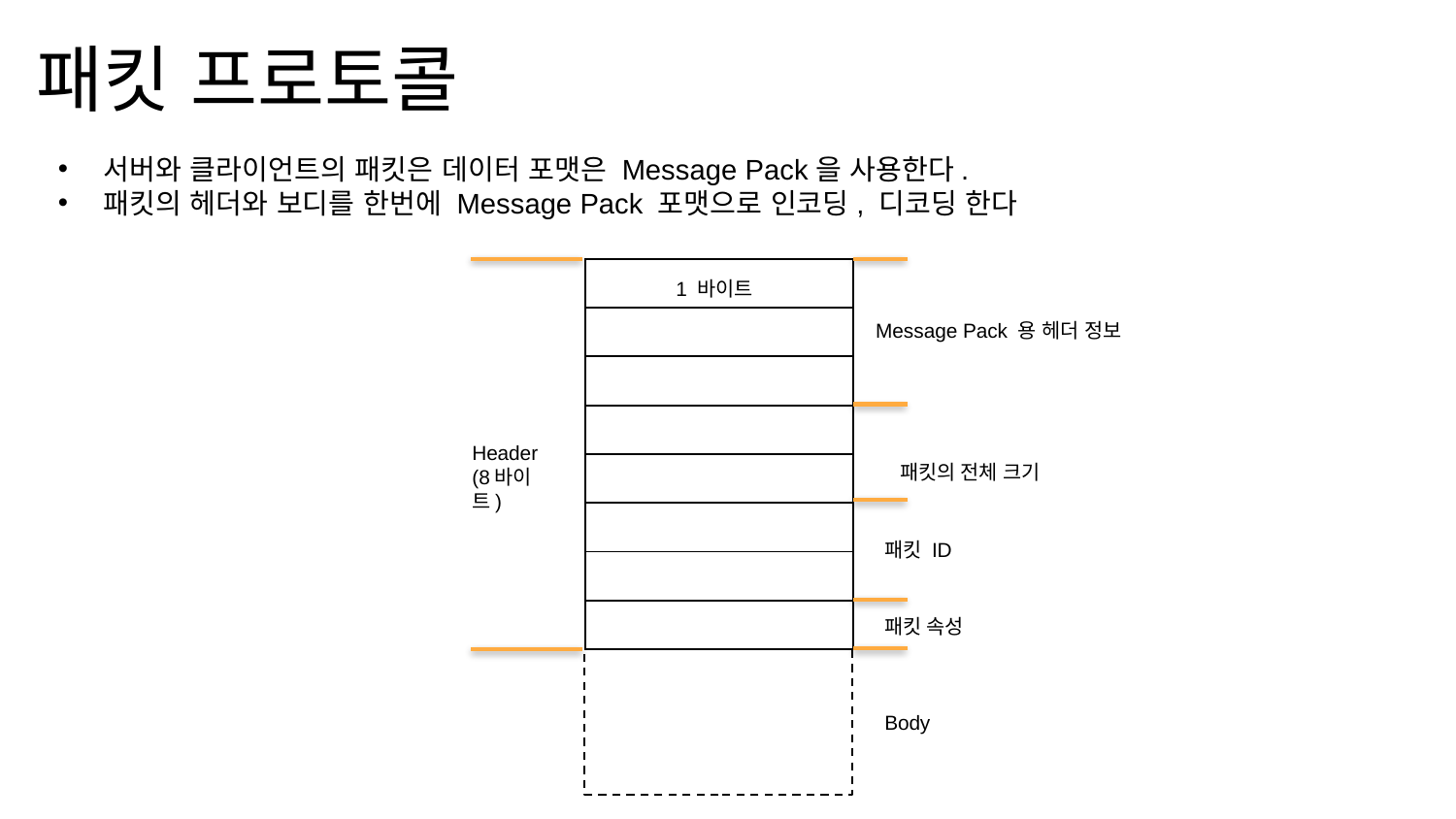

패킷 프로토콜
서버와 클라이언트의 패킷은 데이터 포맷은 Message Pack을 사용한다.
패킷의 헤더와 보디를 한번에 Message Pack 포맷으로 인코딩, 디코딩 한다
|  |
| --- |
|  |
|  |
|  |
|  |
|  |
|  |
|  |
1 바이트
Message Pack 용 헤더 정보
Header (8바이트)
패킷의 전체 크기
패킷 ID
패킷 속성

Body